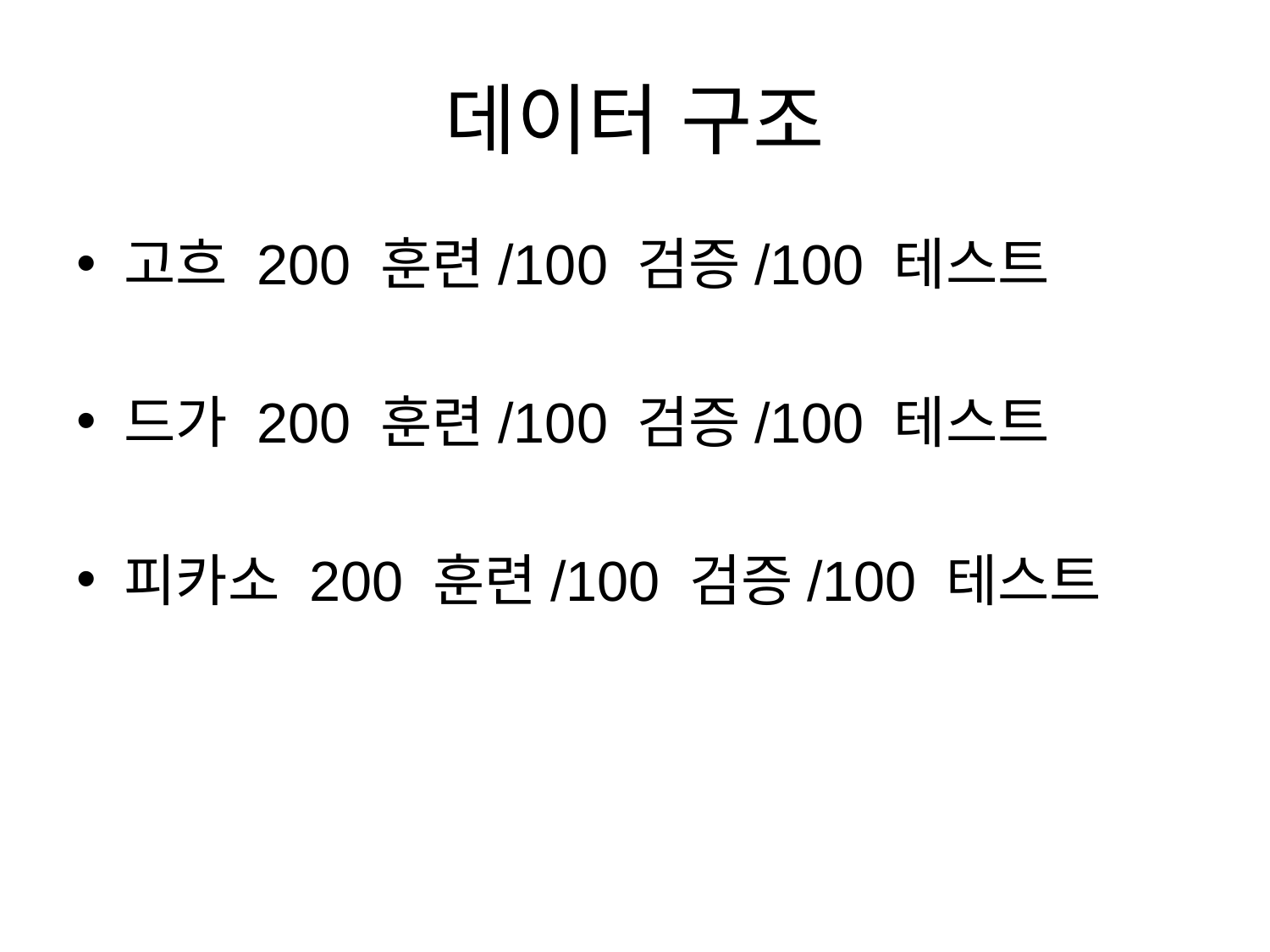

# 데이터 구조
고흐 200 훈련/100 검증/100 테스트

드가 200 훈련/100 검증/100 테스트

피카소 200 훈련/100 검증/100 테스트